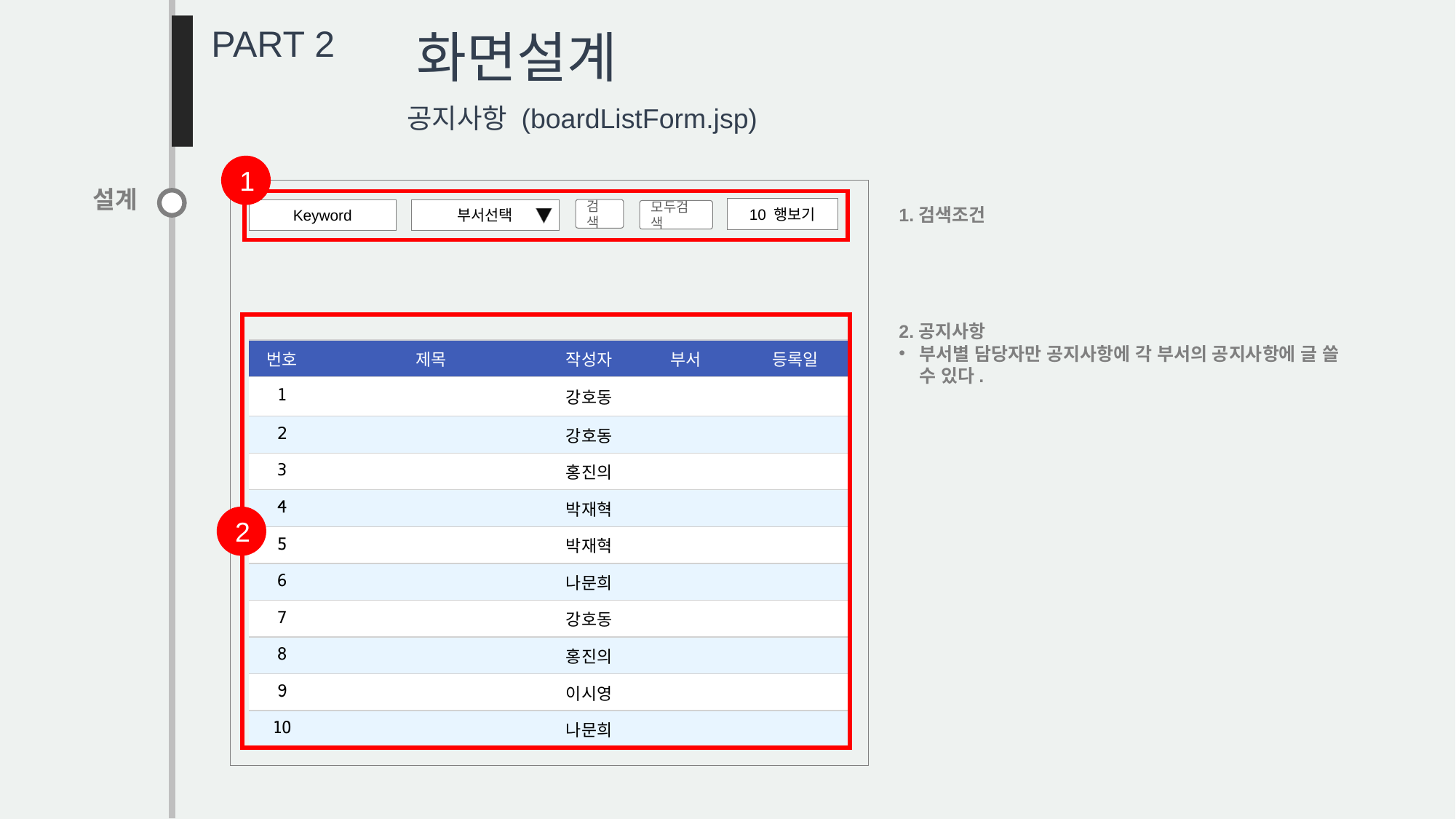

PART 2
화면설계
공지사항 (boardListForm.jsp)
1

설계

1.검색조건
10 행보기
Keyword
부서선택
검색
모두검색

2.공지사항
부서별 담당자만 공지사항에 각 부서의 공지사항에 글 쓸 수 있다.

| 번호 | 제목 | 작성자 | 부서 | 등록일 |
| --- | --- | --- | --- | --- |
| 1 |  | 강호동 |  |  |
| 2 |  | 강호동 |  |  |
| 3 |  | 홍진의 |  |  |
| 4 |  | 박재혁 |  |  |
| 5 |  | 박재혁 |  |  |
| 6 |  | 나문희 |  |  |
| 7 |  | 강호동 |  |  |
| 8 |  | 홍진의 |  |  |
| 9 |  | 이시영 |  |  |
| 10 |  | 나문희 |  |  |
2